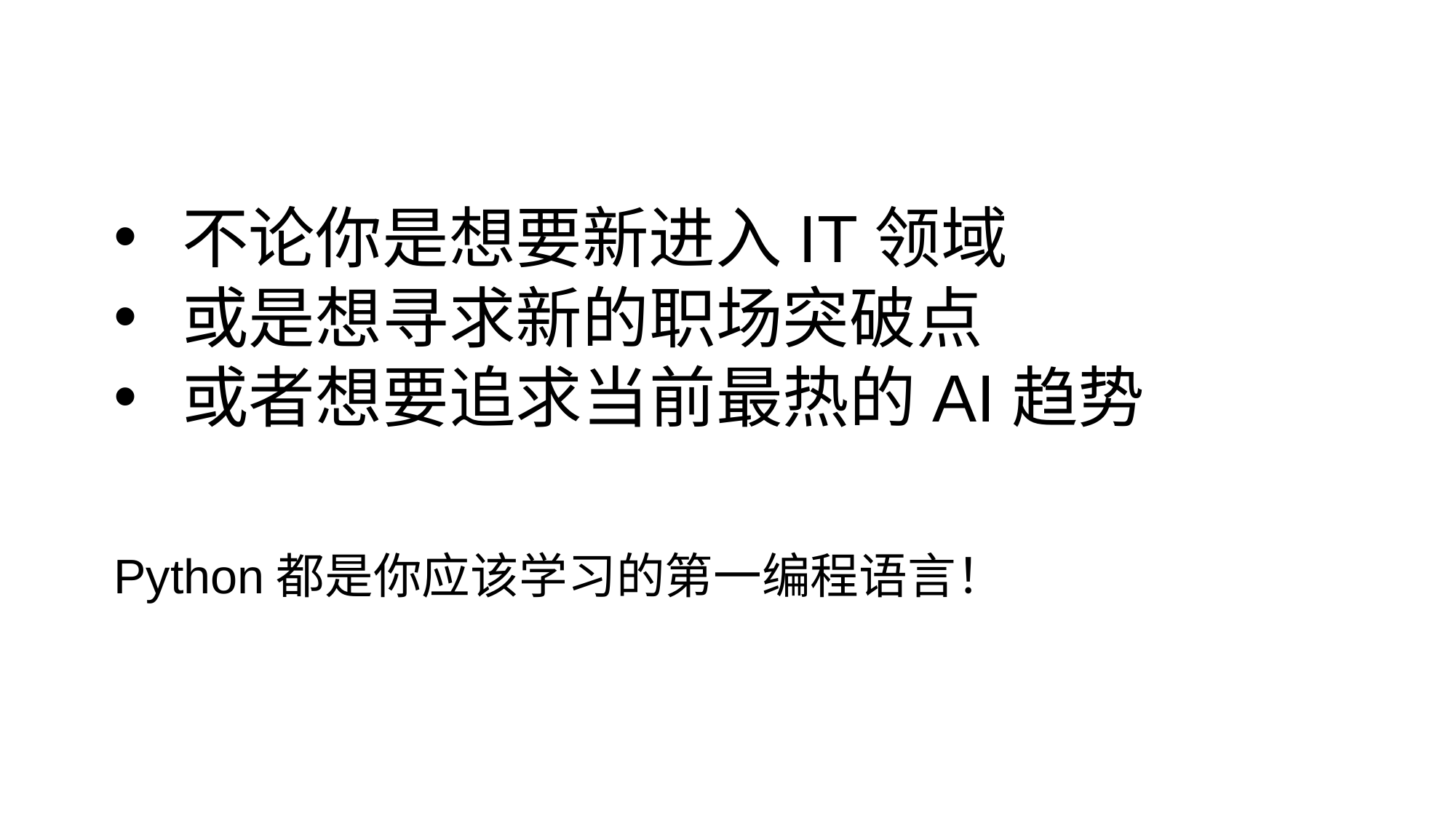

不论你是想要新进入IT领域
或是想寻求新的职场突破点
或者想要追求当前最热的AI趋势
Python都是你应该学习的第一编程语言！